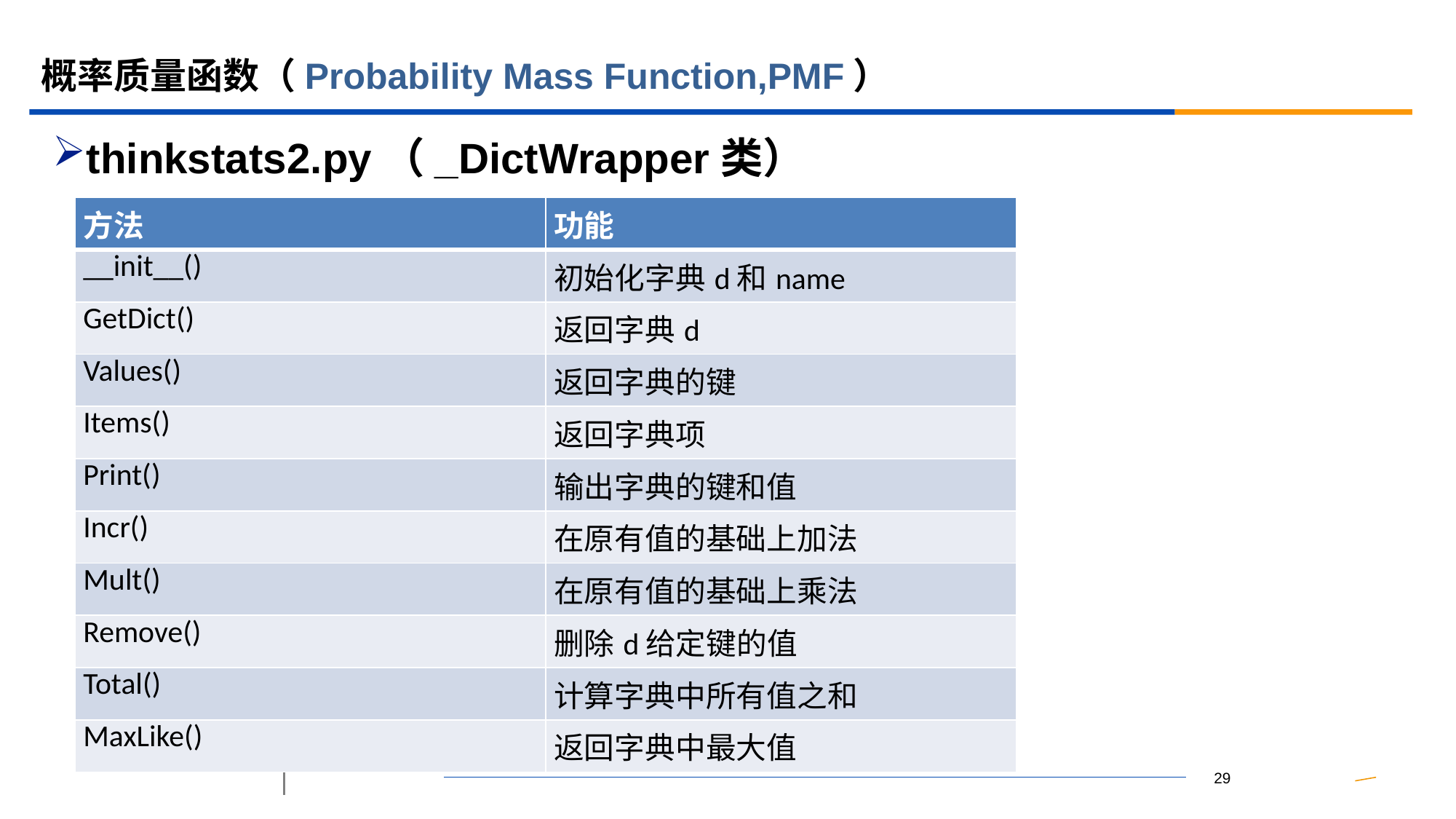

# 概率质量函数（Probability Mass Function,PMF）
thinkstats2.py（_DictWrapper类）

| 方法 | 功能 |
| --- | --- |
| \_\_init\_\_() | 初始化字典d和name |
| GetDict() | 返回字典d |
| Values() | 返回字典的键 |
| Items() | 返回字典项 |
| Print() | 输出字典的键和值 |
| Incr() | 在原有值的基础上加法 |
| Mult() | 在原有值的基础上乘法 |
| Remove() | 删除d给定键的值 |
| Total() | 计算字典中所有值之和 |
| MaxLike() | 返回字典中最大值 |